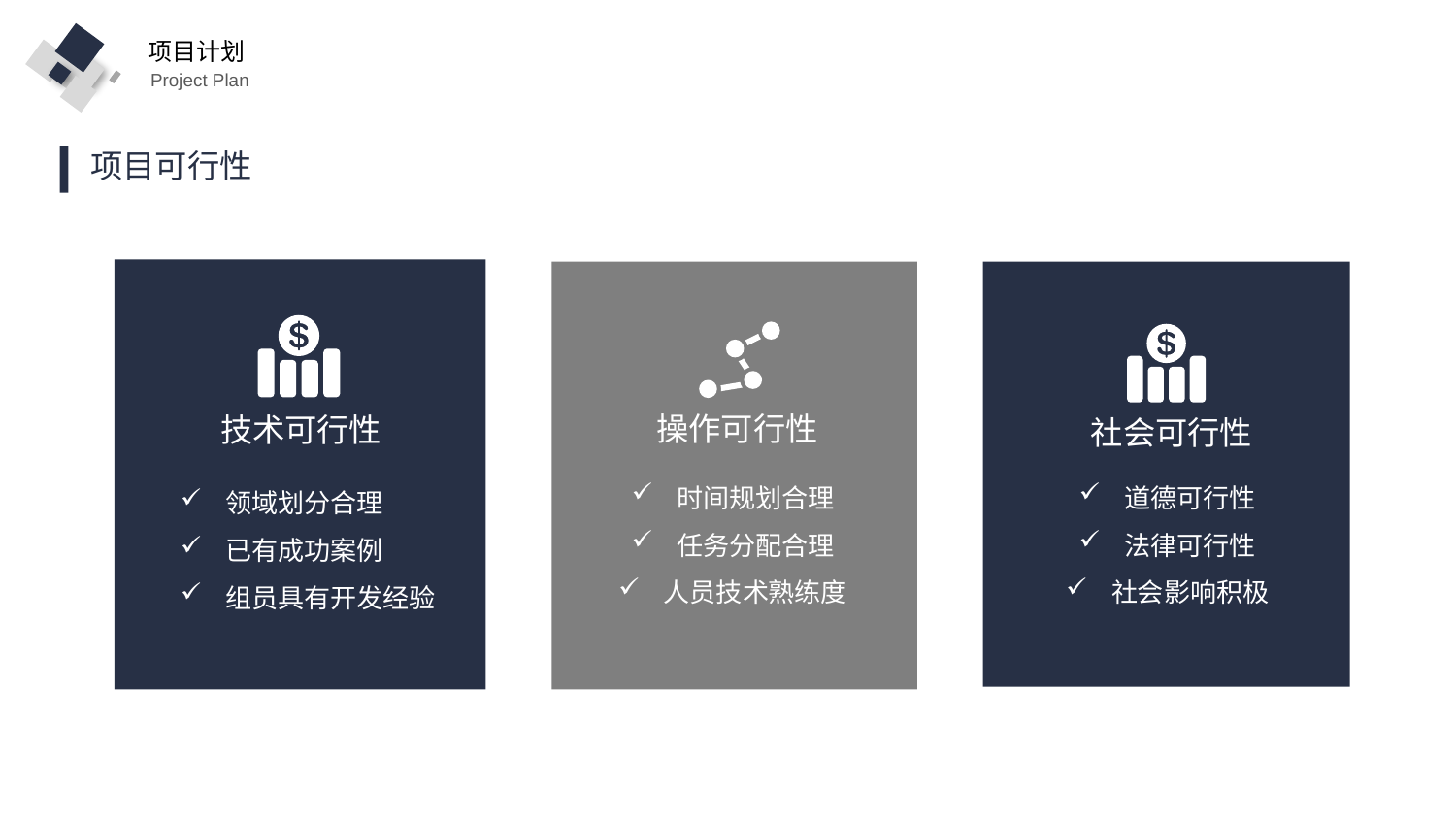

项目计划

Project Plan
项目可行性

操作可行性
技术可行性
社会可行性

时间规划合理
任务分配合理
人员技术熟练度

道德可行性
法律可行性
社会影响积极
领域划分合理
已有成功案例
组员具有开发经验